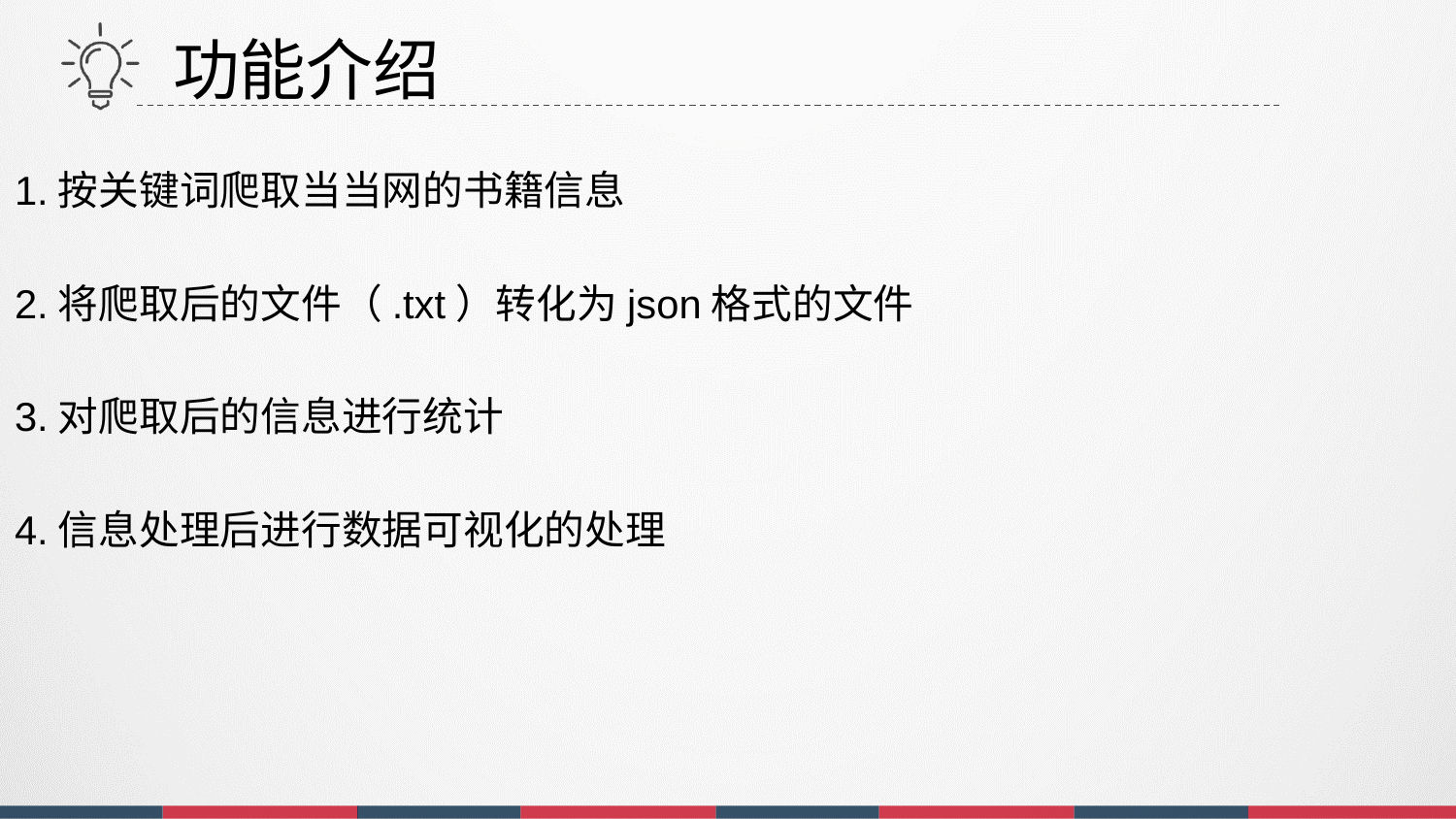

功能介绍
1.按关键词爬取当当网的书籍信息

2.将爬取后的文件（.txt）转化为json格式的文件

3.对爬取后的信息进行统计

4.信息处理后进行数据可视化的处理